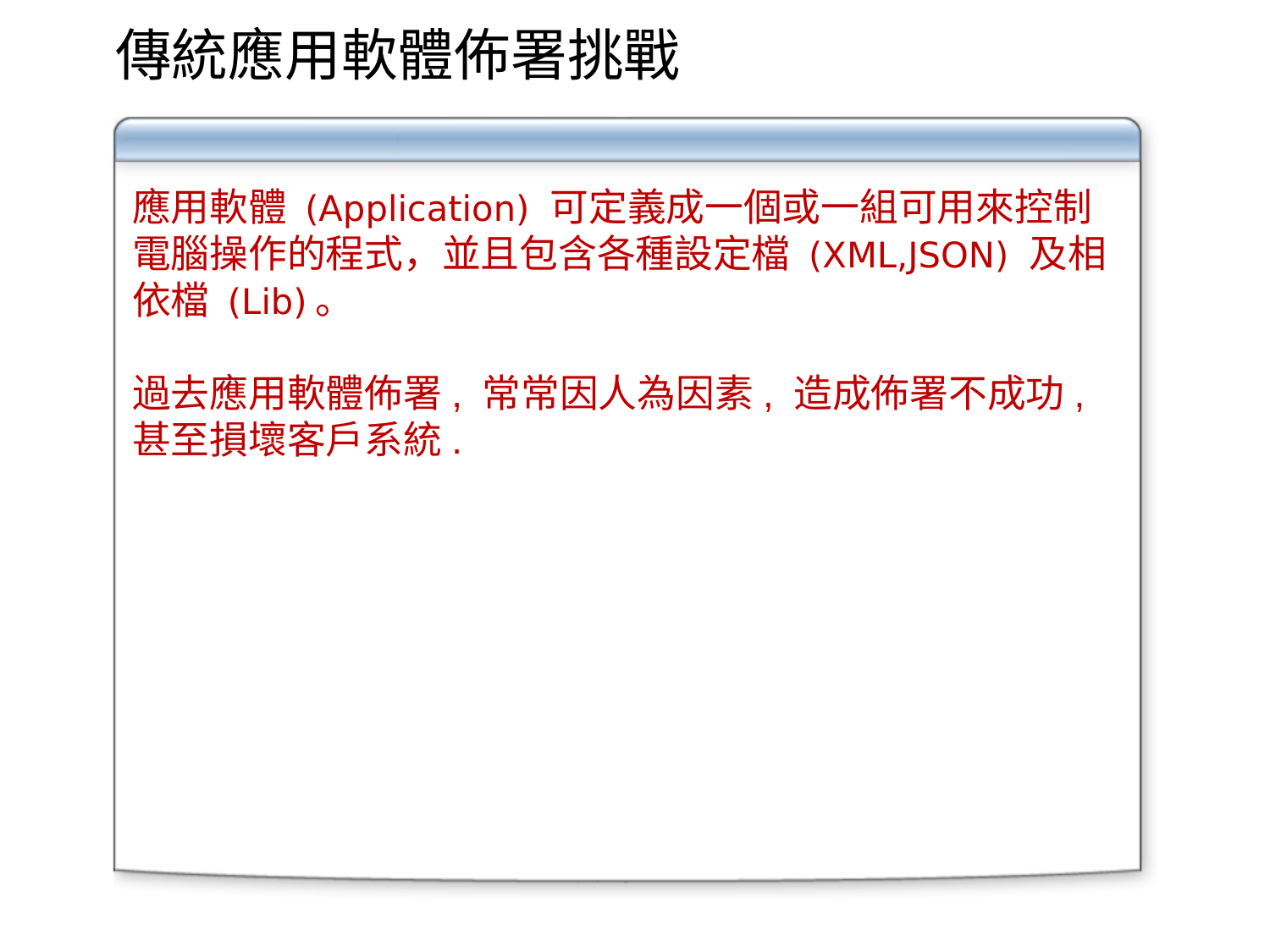

傳統應用軟體佈署挑戰
應用軟體 (Application) 可定義成一個或一組可用來控制電腦操作的程式，並且包含各種設定檔 (XML,JSON) 及相依檔 (Lib)。

過去應用軟體佈署, 常常因人為因素, 造成佈署不成功, 甚至損壞客戶系統.